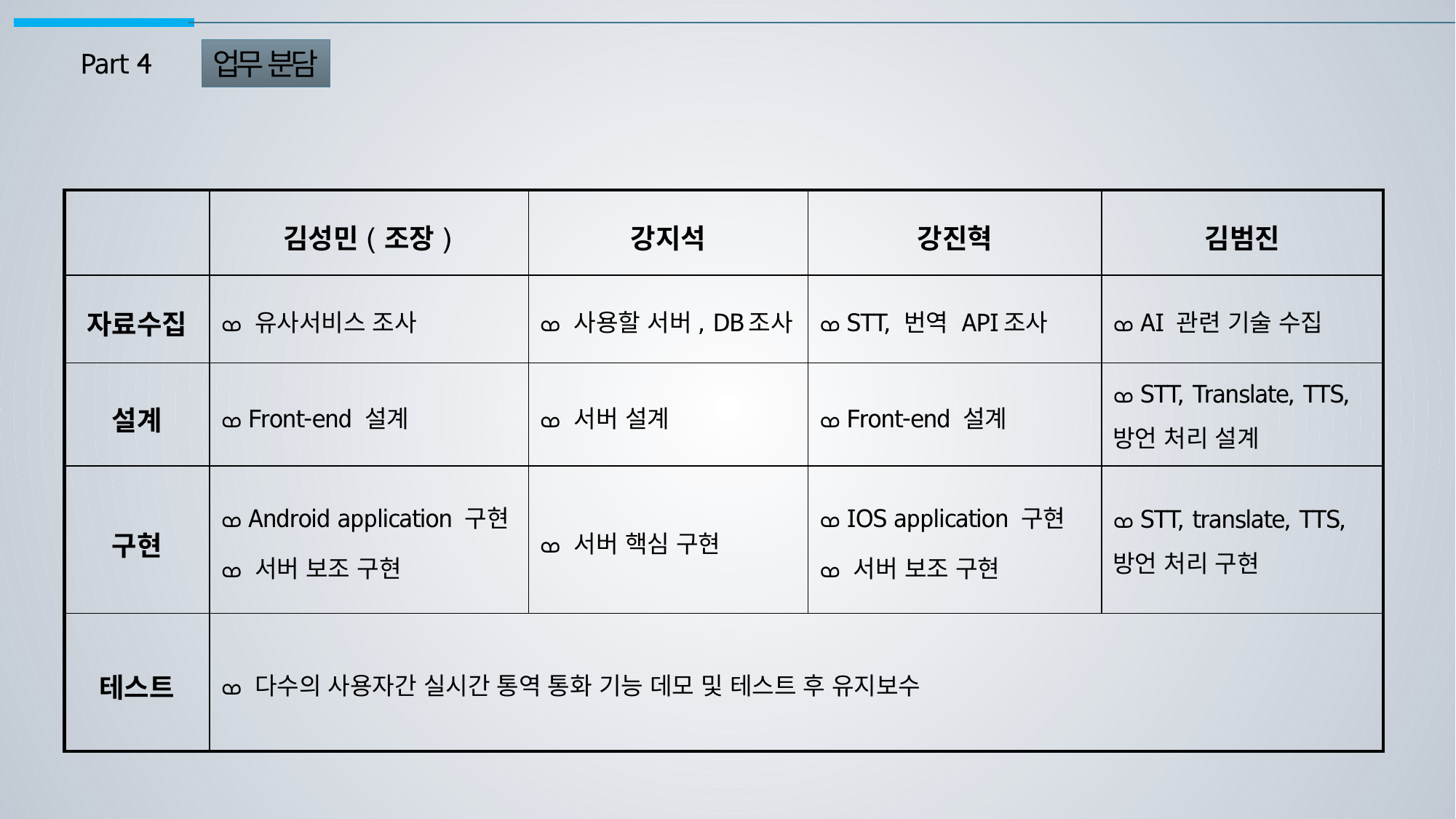

업무  분담
Part 4
|  | 김성민(조장) | 강지석 | 강진혁 | 김범진 |
| --- | --- | --- | --- | --- |
| 자료수집 | ܤ 유사서비스 조사 | ܤ 사용할 서버, DB조사 | ܤ STT, 번역 API조사 | ܤ AI 관련 기술 수집 |
| 설계 | ܤ Front-end 설계 | ܤ 서버 설계 | ܤ Front-end 설계 | ܤ STT, Translate, TTS, 방언 처리 설계 |
| 구현 | ܤ Android application 구현 ܤ 서버 보조 구현 | ܤ 서버 핵심 구현 | ܤ IOS application 구현 ܤ 서버 보조 구현 | ܤ STT, translate, TTS, 방언 처리 구현 |
| 테스트 | ܤ 다수의 사용자간 실시간 통역 통화 기능 데모 및 테스트 후 유지보수 |  |  |  |